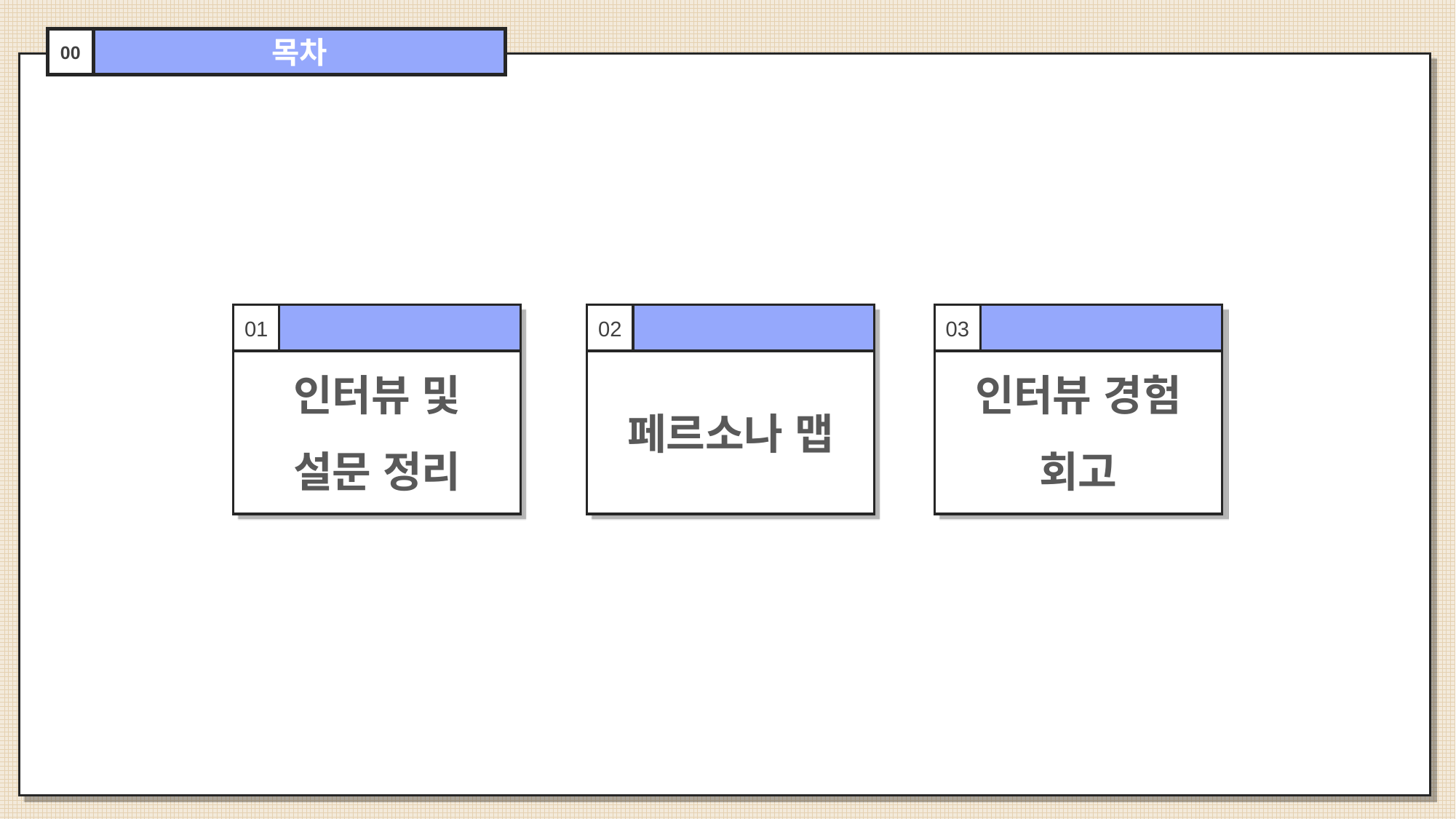

00
목차

인터뷰 및
설문 정리
01

페르소나 맵
02

인터뷰 경험 회고
03